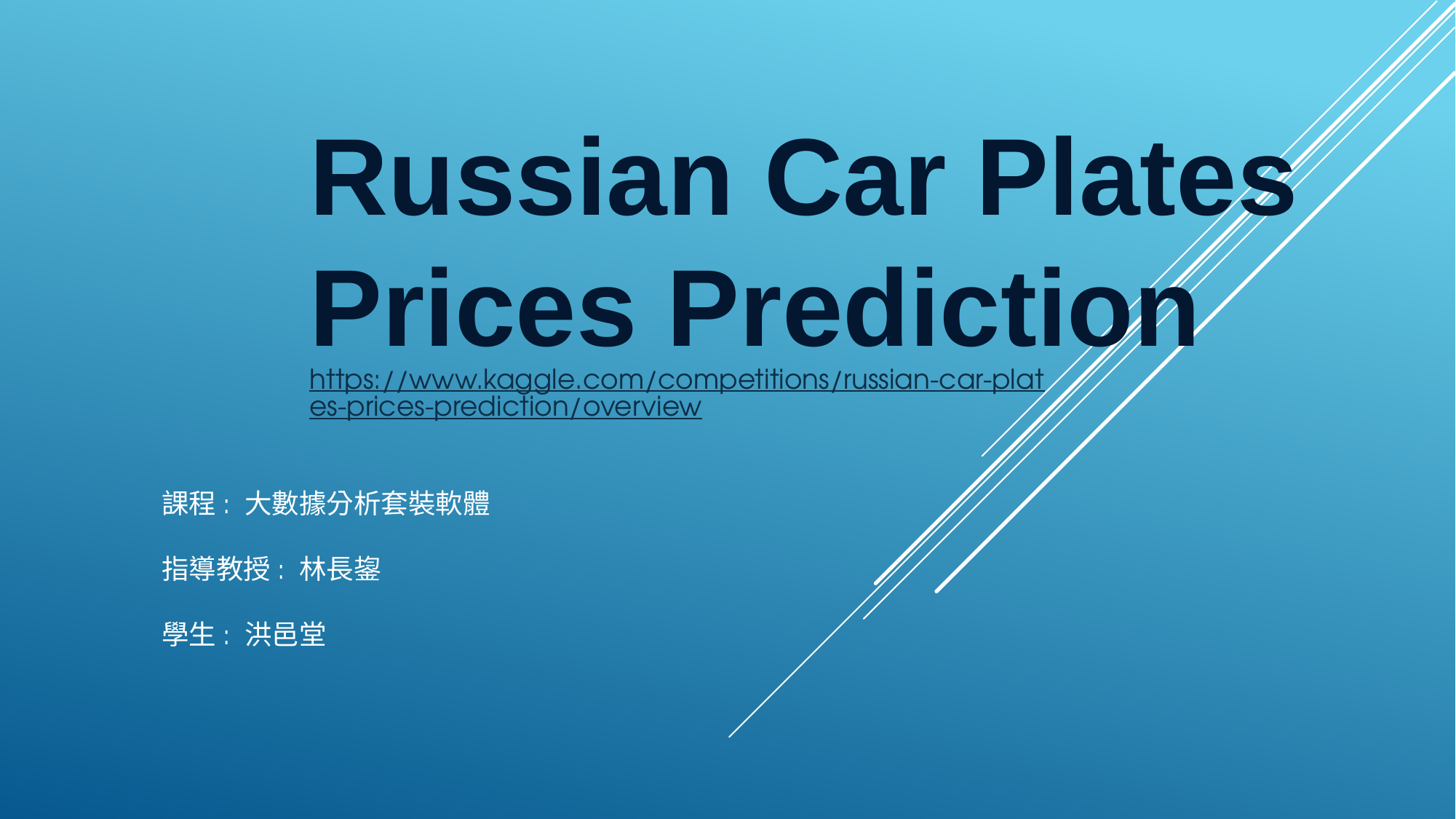

Russian Car Plates Prices Prediction

https://www.kaggle.com/competitions/russian-car-plates-prices-prediction/overview
課程: 大數據分析套裝軟體

指導教授: 林長鋆

學生: 洪邑堂